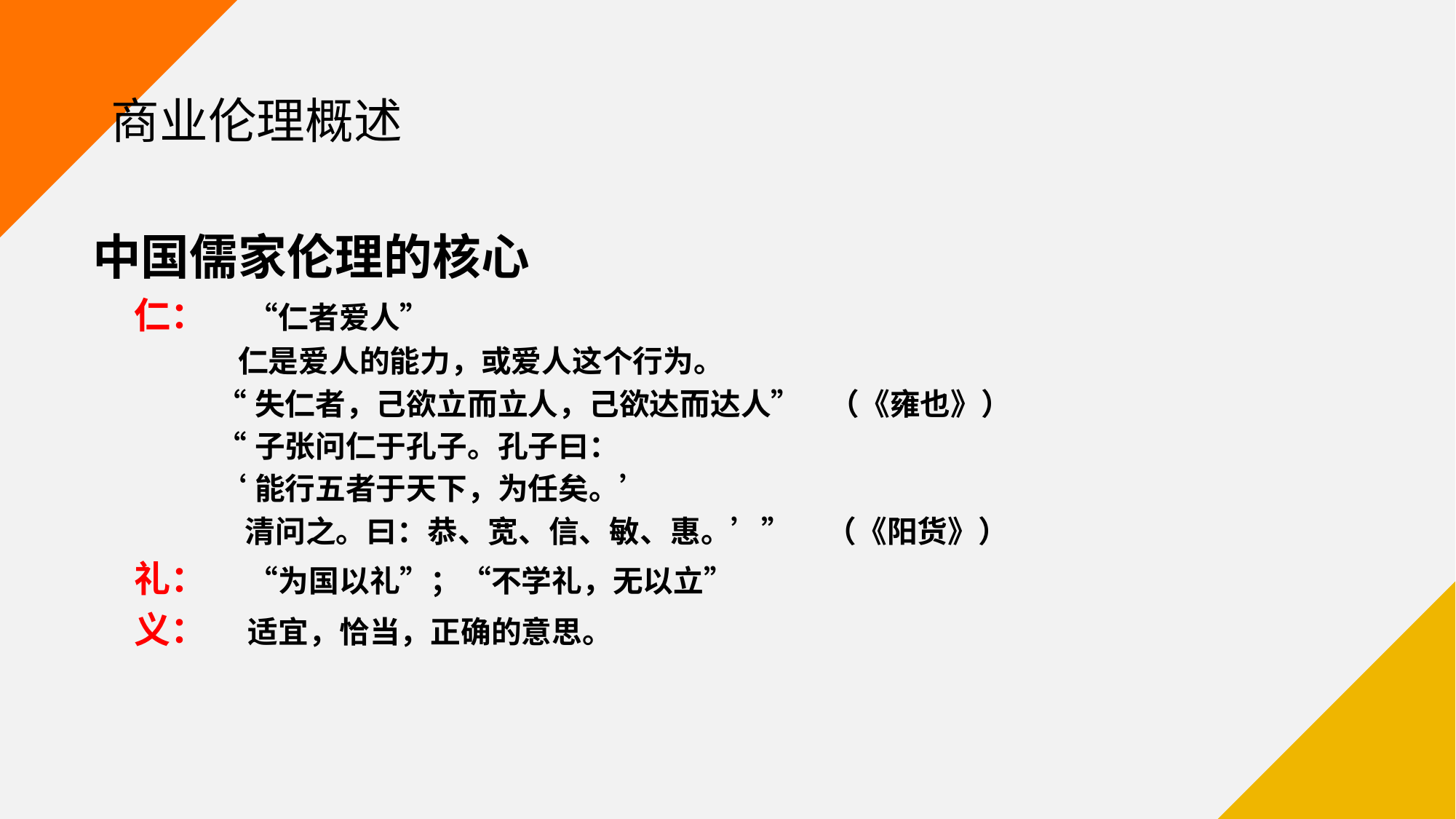

# 商业伦理概述
中国儒家伦理的核心
    仁：      “仁者爱人”
                    仁是爱人的能力，或爱人这个行为。
                  “失仁者，己欲立而立人，己欲达而达人”    （《雍也》）
                  “子张问仁于孔子。孔子曰：
                  ‘能行五者于天下，为任矣。’
                     清问之。曰：恭、宽、信、敏、惠。’”     （《阳货》）
    礼：      “为国以礼”；“不学礼，无以立”
    义：      适宜，恰当，正确的意思。